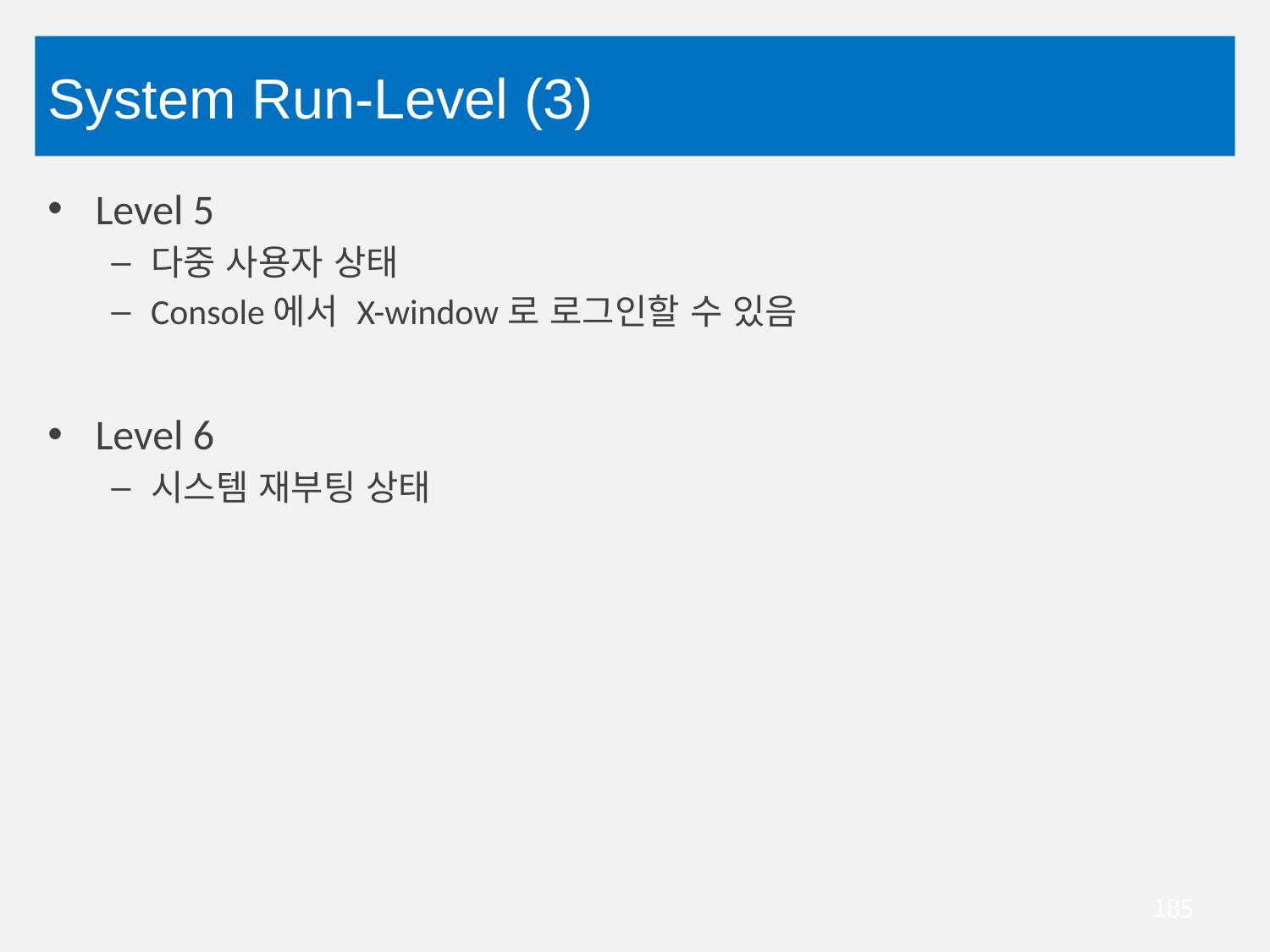

# System Run-Level (3)
Level 5
다중 사용자 상태
Console에서 X-window로 로그인할 수 있음

Level 6
시스템 재부팅 상태
185